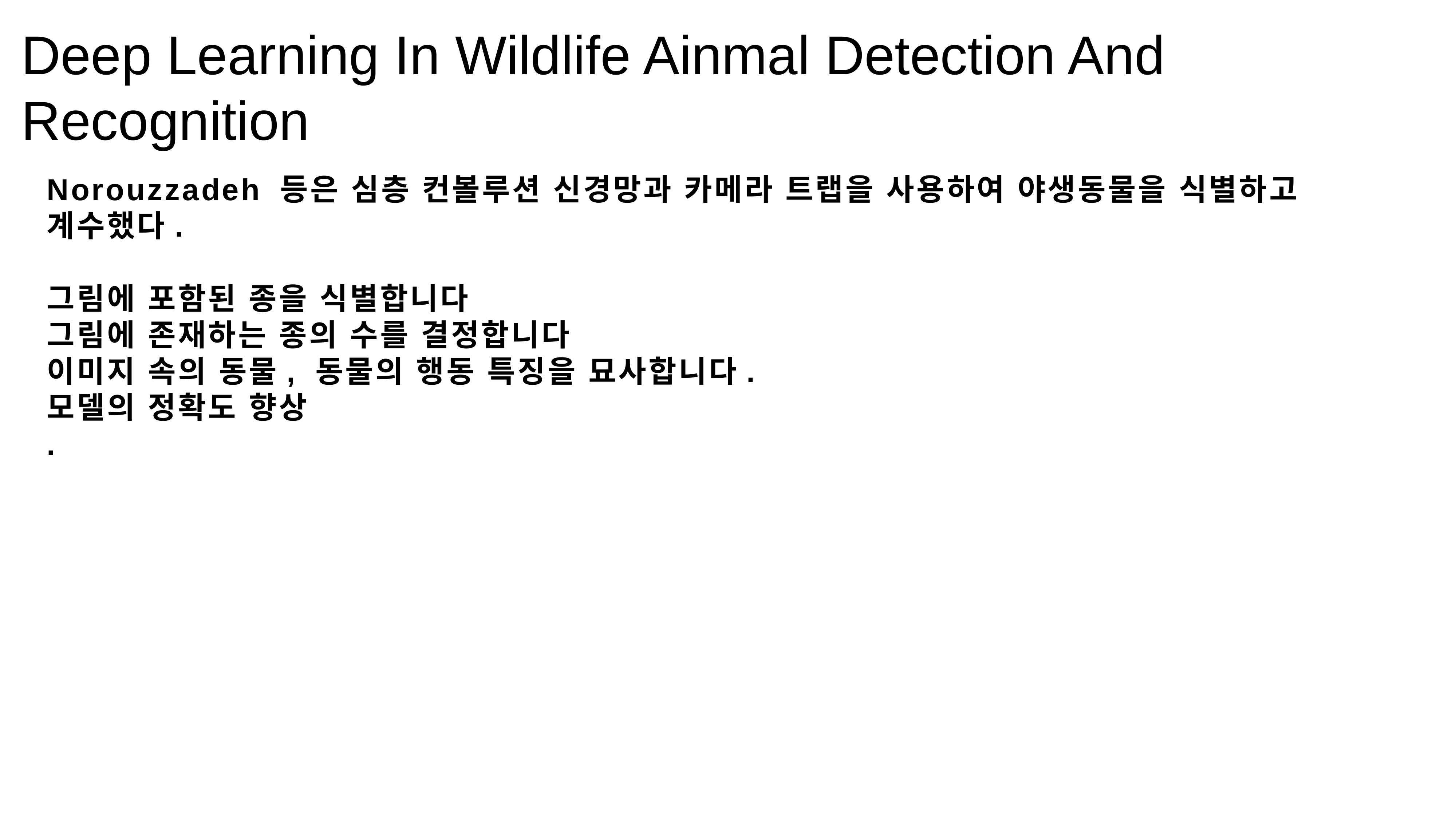

Deep Learning In Wildlife Ainmal Detection And Recognition
Norouzzadeh 등은 심층 컨볼루션 신경망과 카메라 트랩을 사용하여 야생동물을 식별하고 계수했다.

그림에 포함된 종을 식별합니다
그림에 존재하는 종의 수를 결정합니다
이미지 속의 동물, 동물의 행동 특징을 묘사합니다.
모델의 정확도 향상
.